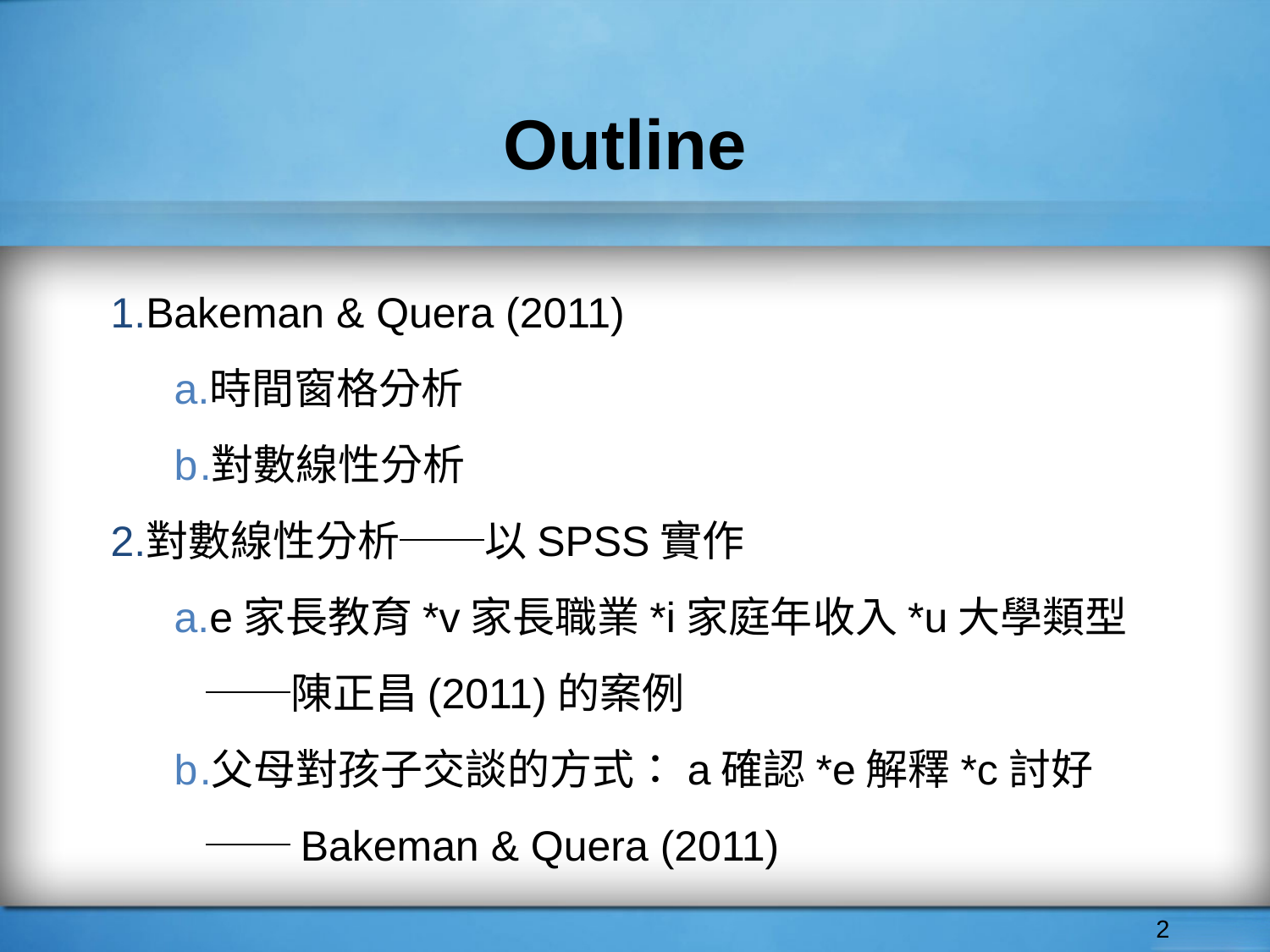

# Outline
Bakeman & Quera (2011)
時間窗格分析
對數線性分析
對數線性分析──以SPSS實作
e家長教育*v家長職業*i家庭年收入*u大學類型
──陳正昌(2011)的案例
父母對孩子交談的方式：a確認*e解釋*c討好
──Bakeman & Quera (2011)
2